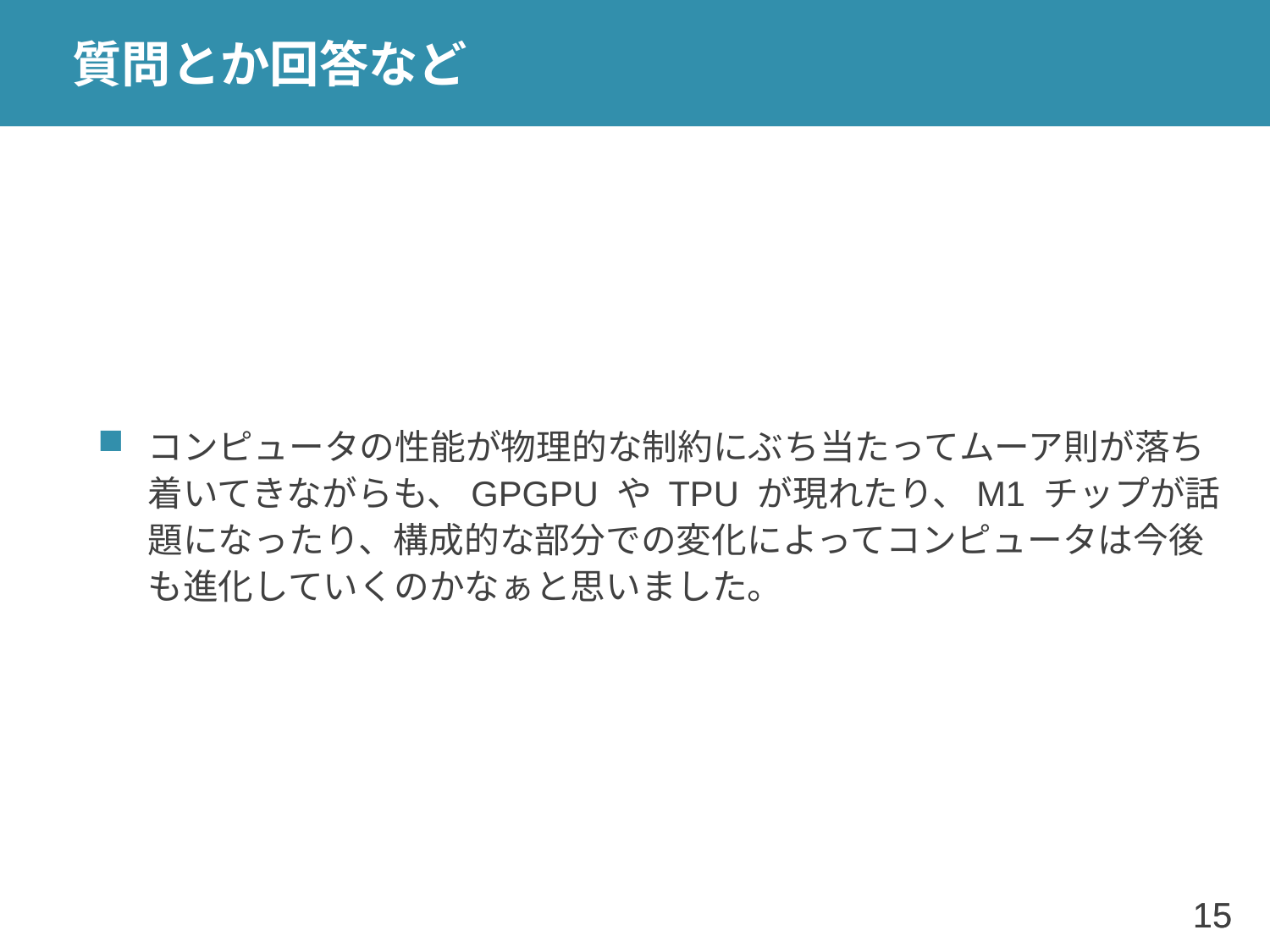

# 質問とか回答など
コンピュータの性能が物理的な制約にぶち当たってムーア則が落ち着いてきながらも、GPGPU や TPU が現れたり、M1 チップが話題になったり、構成的な部分での変化によってコンピュータは今後も進化していくのかなぁと思いました。